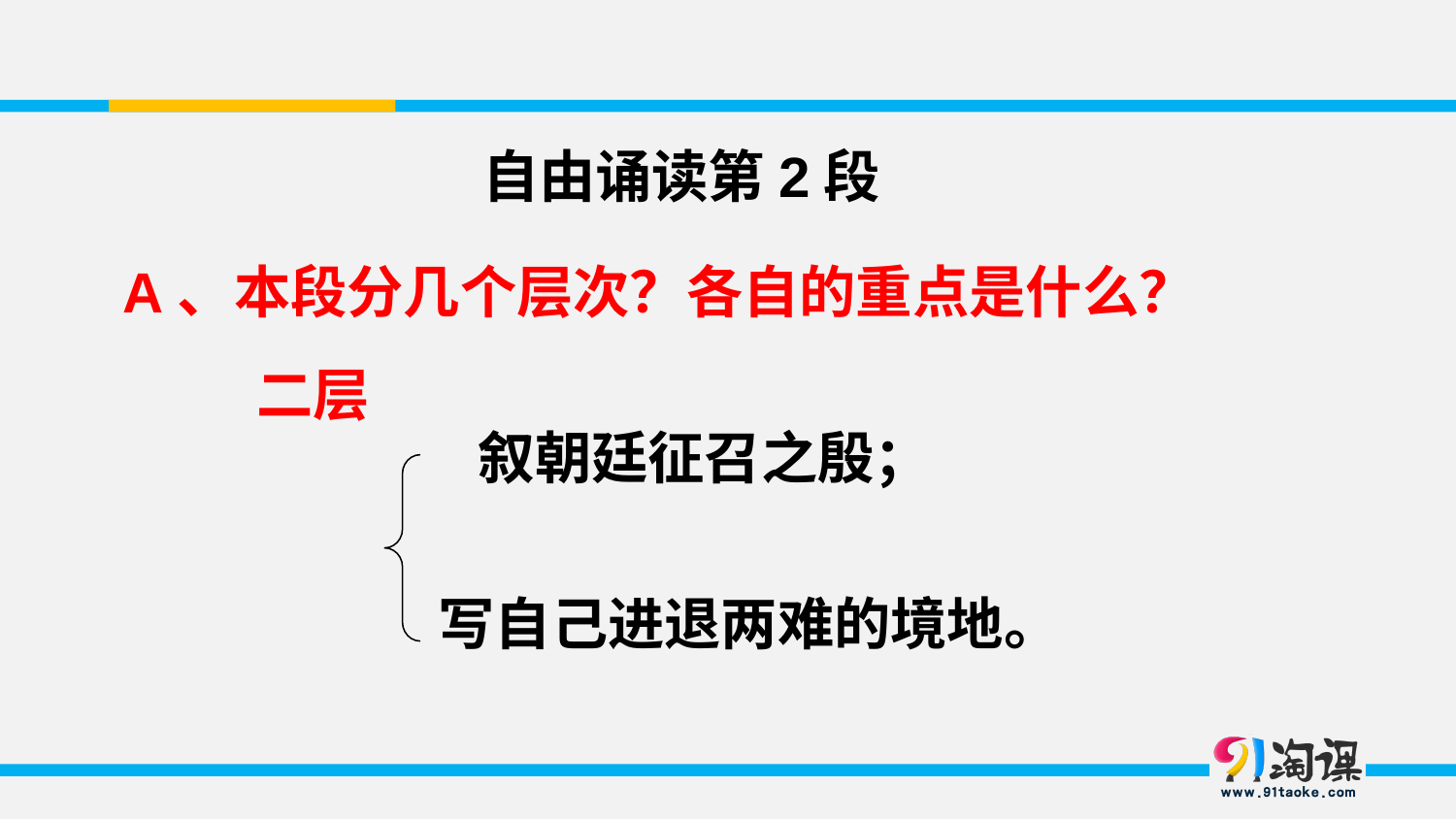

自由诵读第2段
A、本段分几个层次？各自的重点是什么？
二层
 叙朝廷征召之殷；

写自己进退两难的境地。